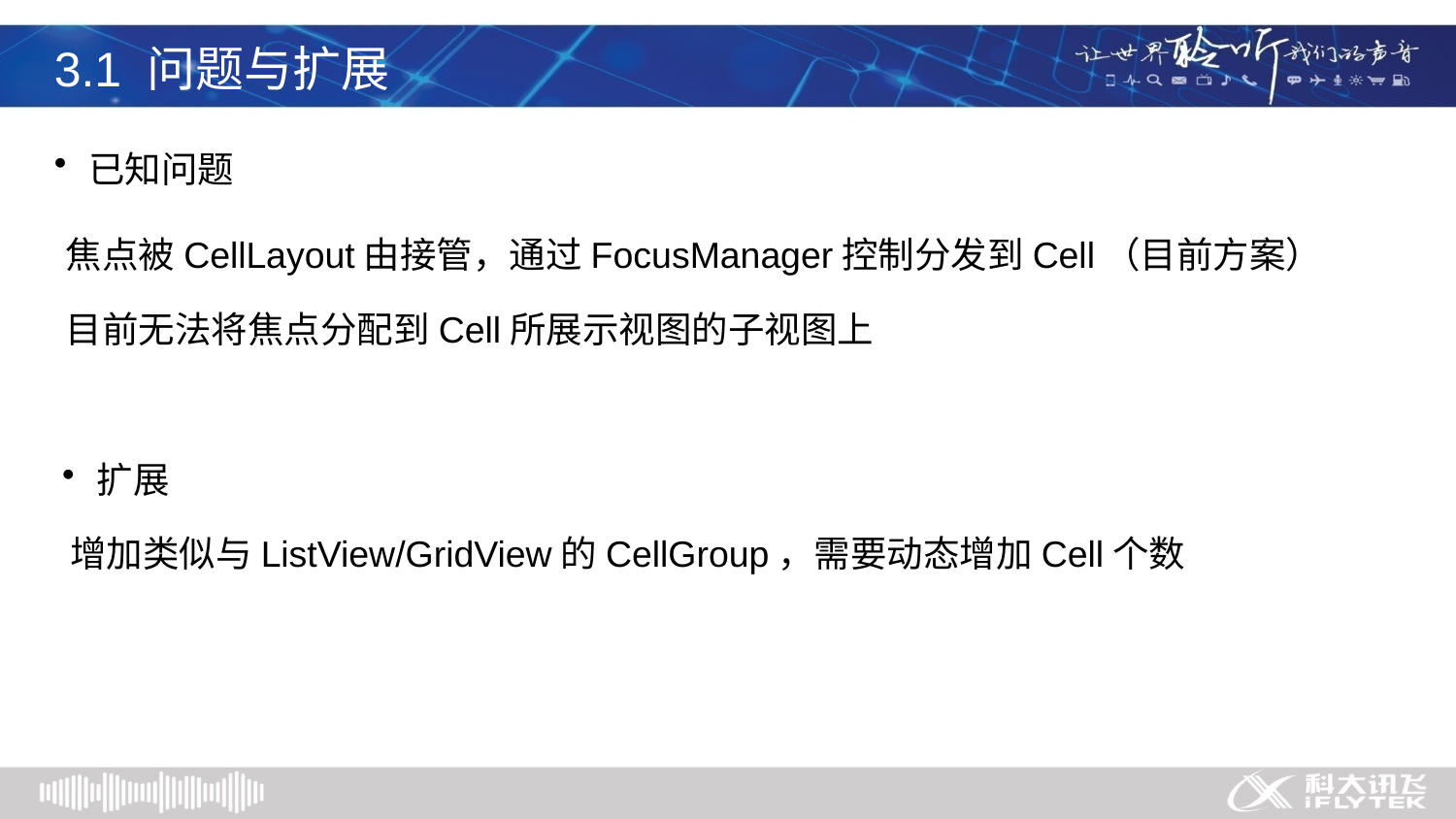

3.1 问题与扩展
已知问题
焦点被CellLayout由接管，通过FocusManager控制分发到Cell（目前方案）
目前无法将焦点分配到Cell所展示视图的子视图上
扩展
增加类似与ListView/GridView的CellGroup，需要动态增加Cell个数